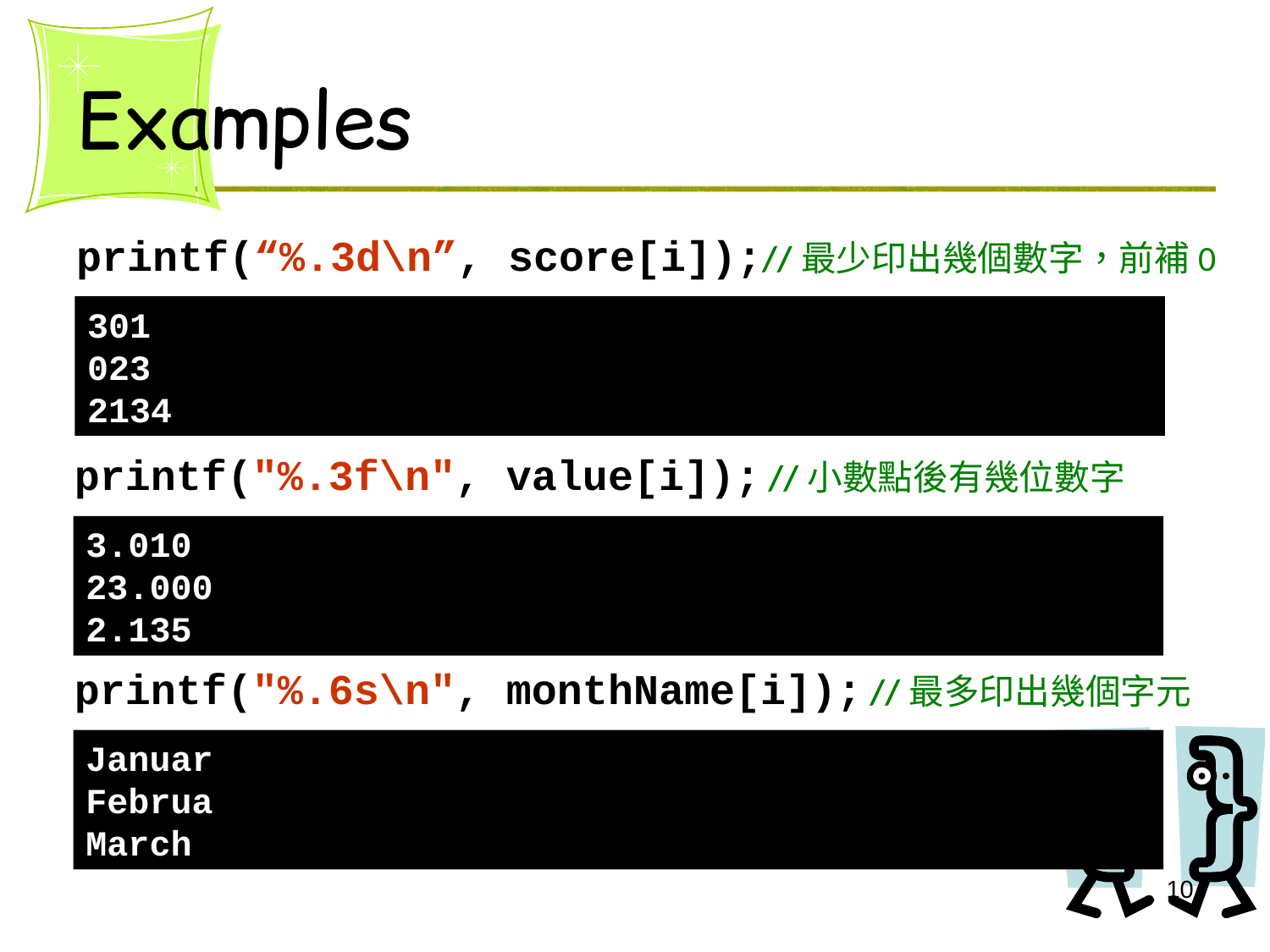

# Examples
printf(“%.3d\n”, score[i]);//最少印出幾個數字，前補0
301
023
2134
printf("%.3f\n", value[i]); //小數點後有幾位數字
3.010
23.000
2.135
printf("%.6s\n", monthName[i]); //最多印出幾個字元
Januar
Februa
March
10